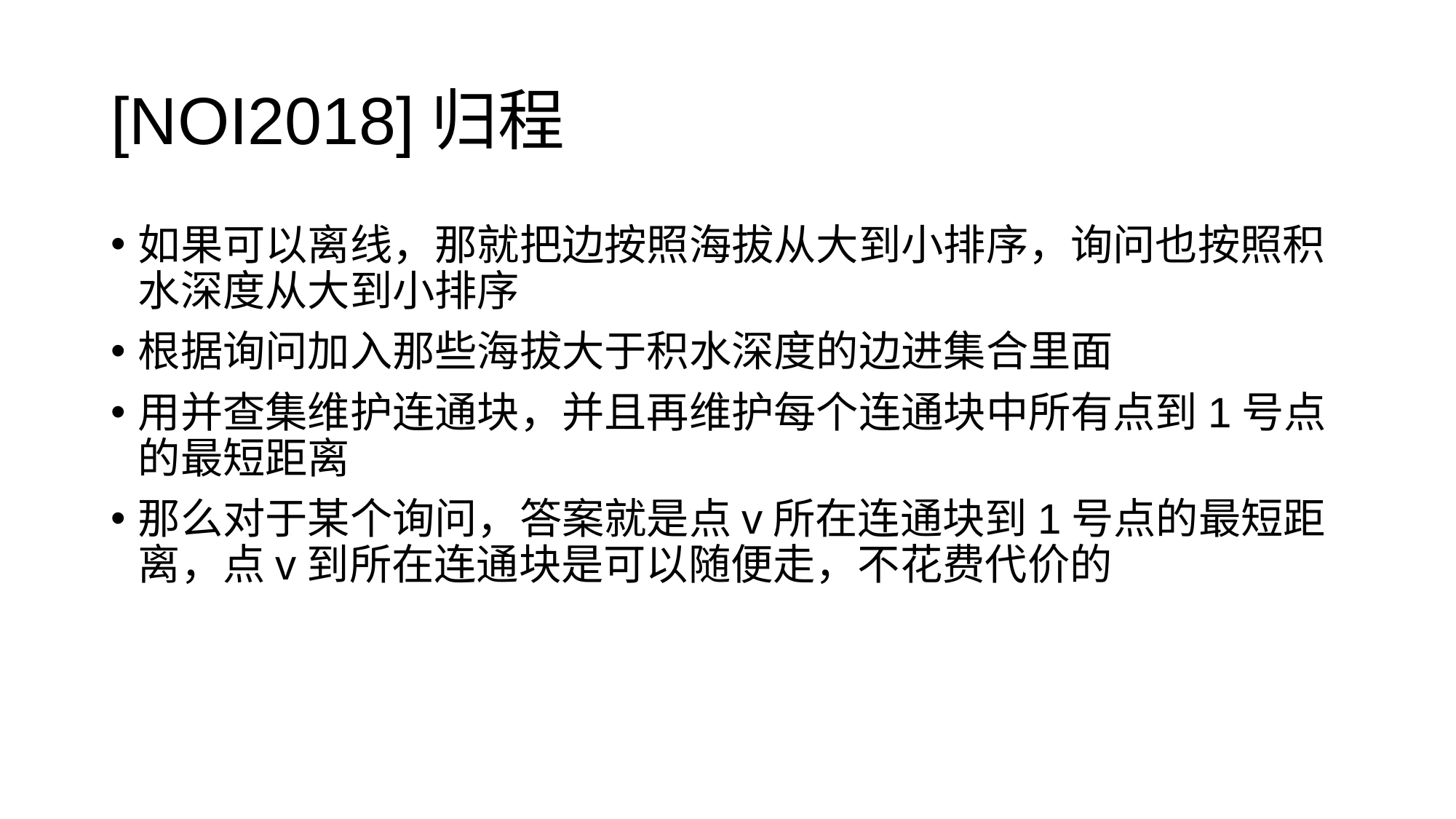

# [NOI2018]归程
如果可以离线，那就把边按照海拔从大到小排序，询问也按照积水深度从大到小排序
根据询问加入那些海拔大于积水深度的边进集合里面
用并查集维护连通块，并且再维护每个连通块中所有点到1号点的最短距离
那么对于某个询问，答案就是点v所在连通块到1号点的最短距离，点v到所在连通块是可以随便走，不花费代价的